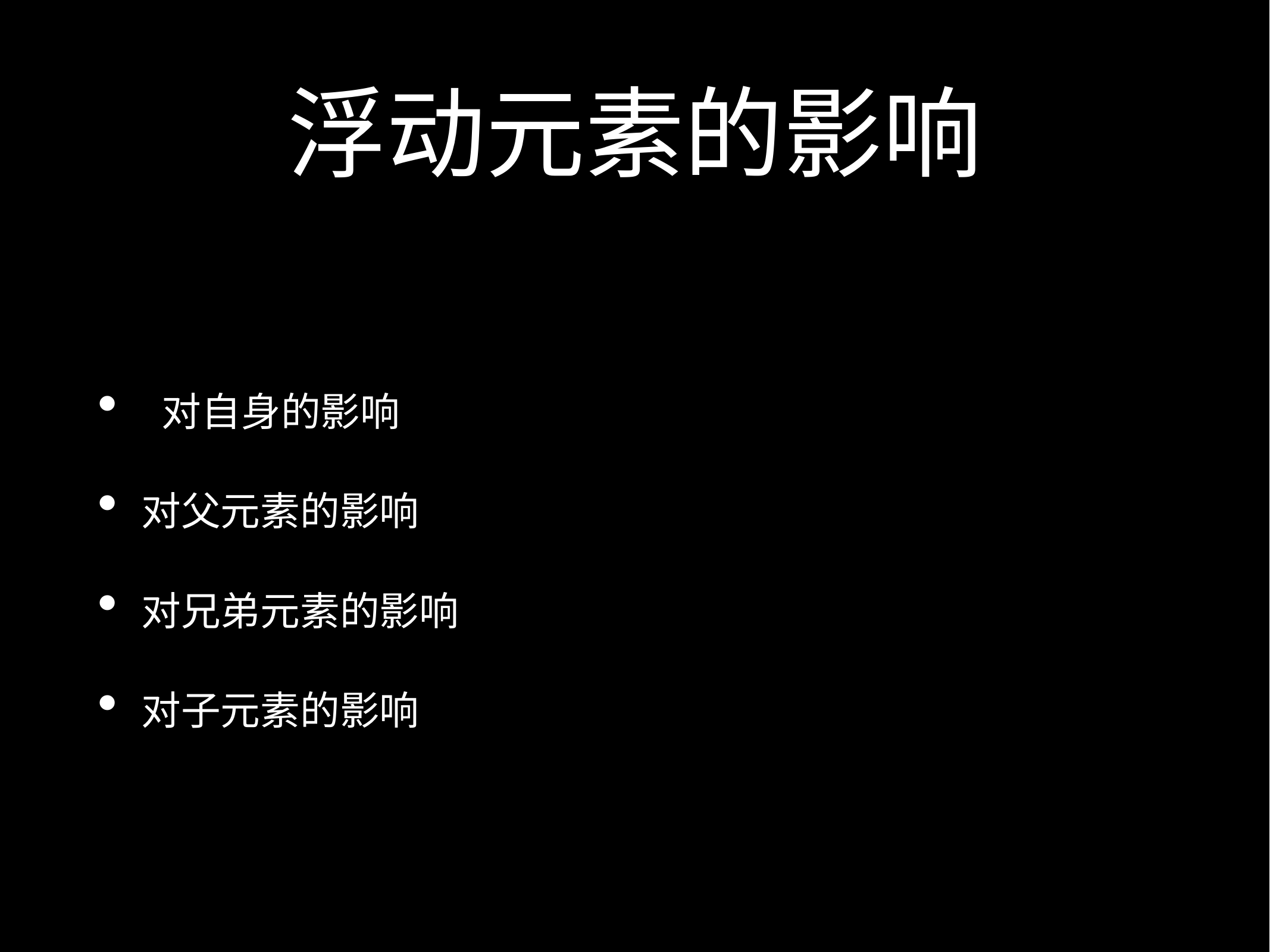

# 浮动元素的影响
 对自身的影响
对父元素的影响
对兄弟元素的影响
对子元素的影响